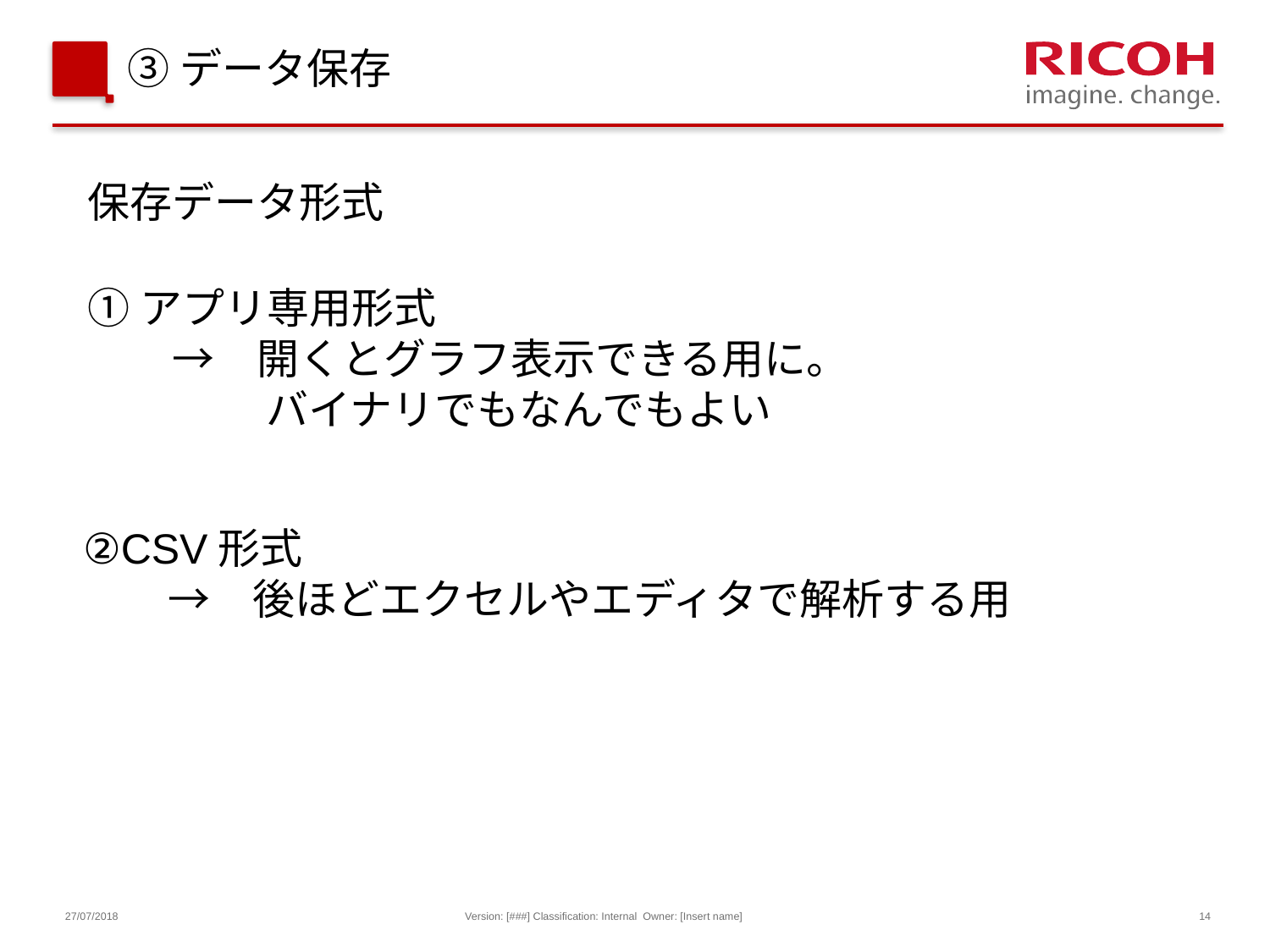

③データ保存
保存データ形式
①アプリ専用形式
　　→　開くとグラフ表示できる用に。
　　　　 バイナリでもなんでもよい
②CSV形式
　　→　後ほどエクセルやエディタで解析する用